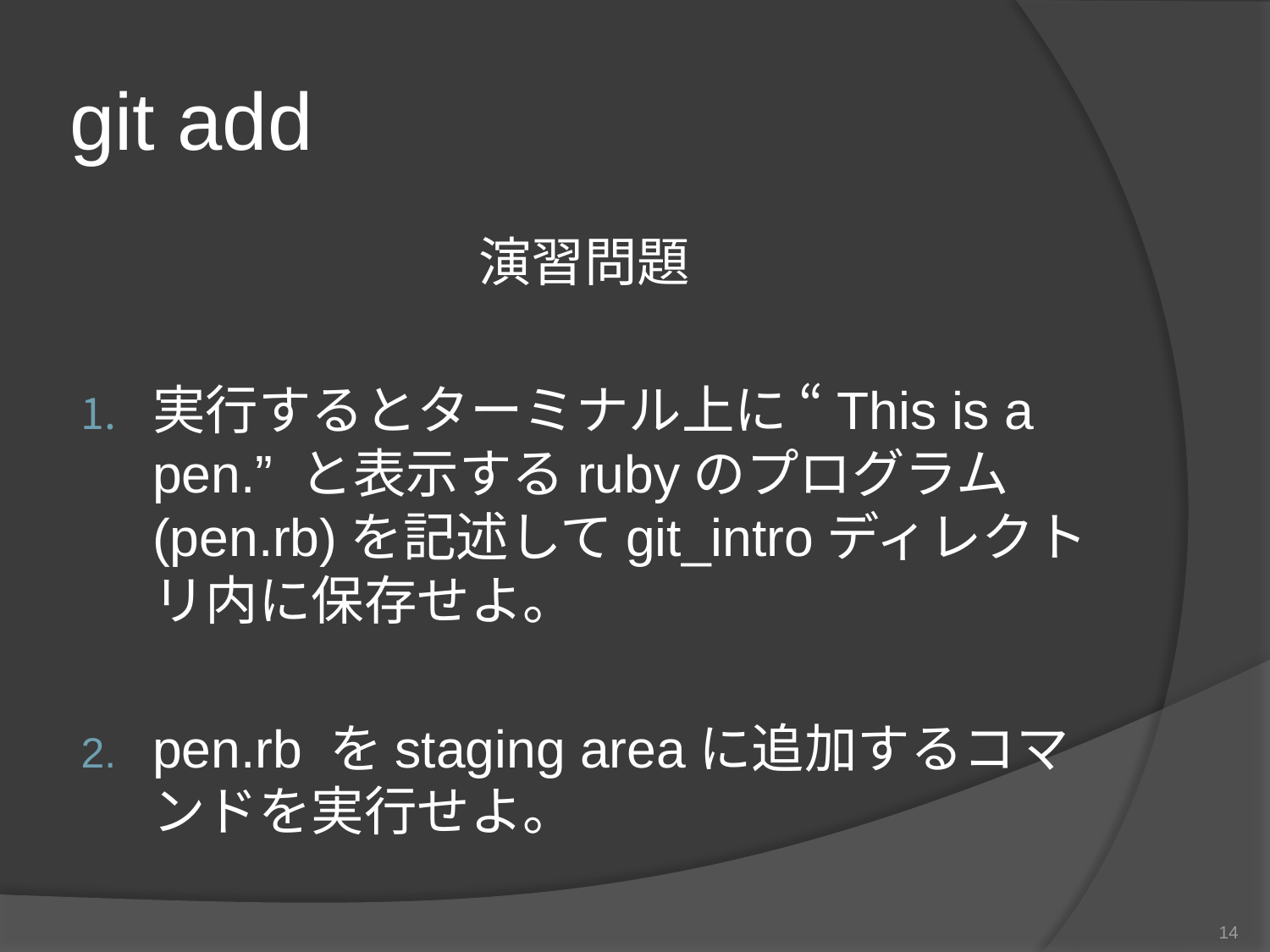

# git add
演習問題

実行するとターミナル上に “This is a pen.” と表示するrubyのプログラム(pen.rb)を記述してgit_introディレクトリ内に保存せよ。

pen.rb をstaging areaに追加するコマンドを実行せよ。
14